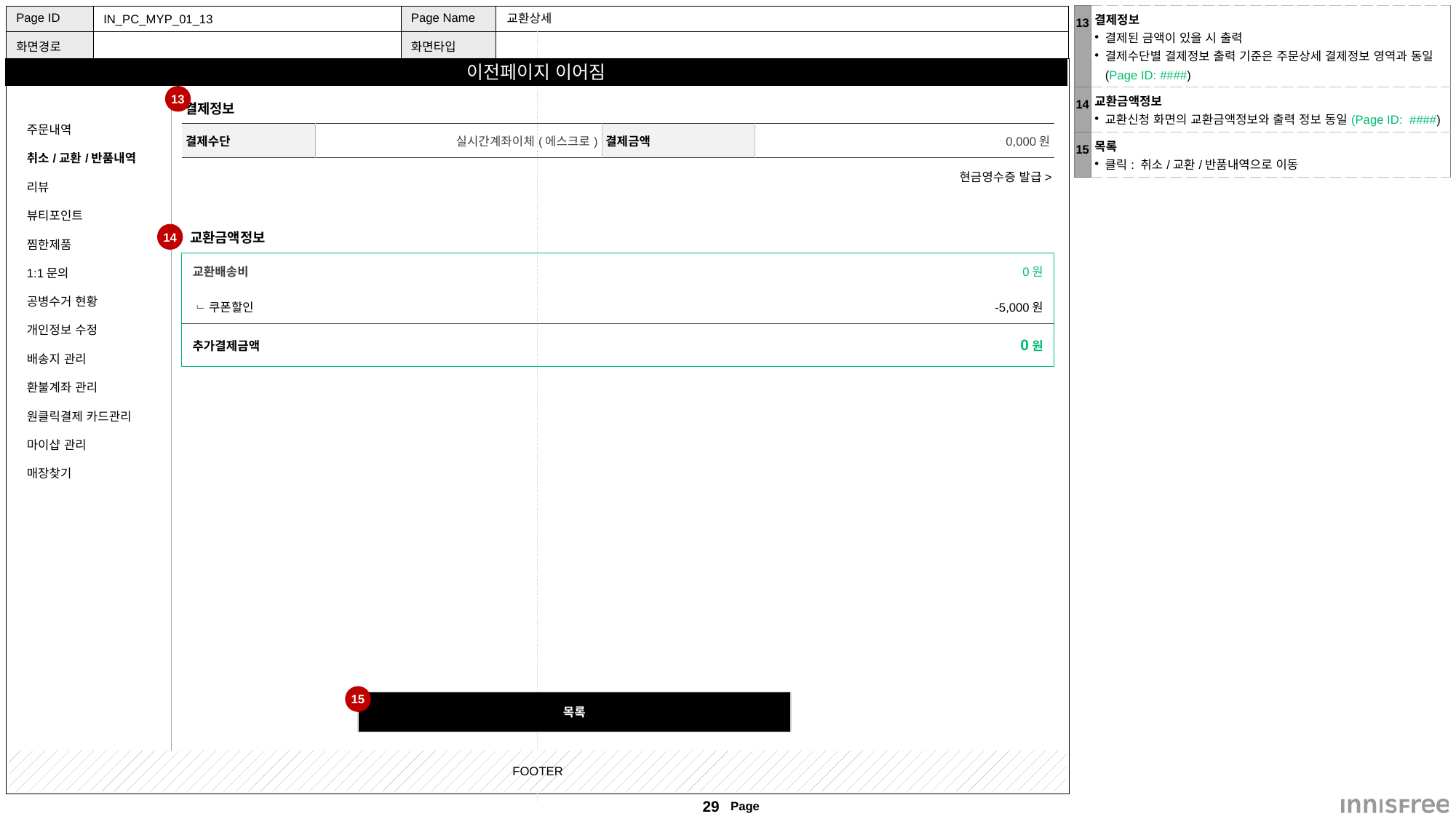

| 13 | 결제정보 결제된 금액이 있을 시 출력 결제수단별 결제정보 출력 기준은 주문상세 결제정보 영역과 동일(Page ID: ####) |
| --- | --- |
| 14 | 교환금액정보 교환신청 화면의 교환금액정보와 출력 정보 동일(Page ID: ####) |
| 15 | 목록 클릭: 취소/교환/반품내역으로 이동 |
IN_PC_MYP_01_13
# 교환상세
13
| 주문내역 |
| --- |
| 취소/교환/반품내역 |
| 리뷰 |
| 뷰티포인트 |
| 찜한제품 |
| 1:1문의 |
| 공병수거 현황 |
| 개인정보 수정 |
| 배송지 관리 |
| 환불계좌 관리 |
| 원클릭결제 카드관리 |
| 마이샵 관리 |
| 매장찾기 |
|  |
결제정보
| 결제수단 | 실시간계좌이체(에스크로) | 결제금액 | 0,000원 |
| --- | --- | --- | --- |
현금영수증 발급>
교환금액정보
14
| 교환배송비 | 0원 |
| --- | --- |
| ⨽쿠폰할인 | -5,000원 |
| 추가결제금액 | 0원 |
15
목록
FOOTER